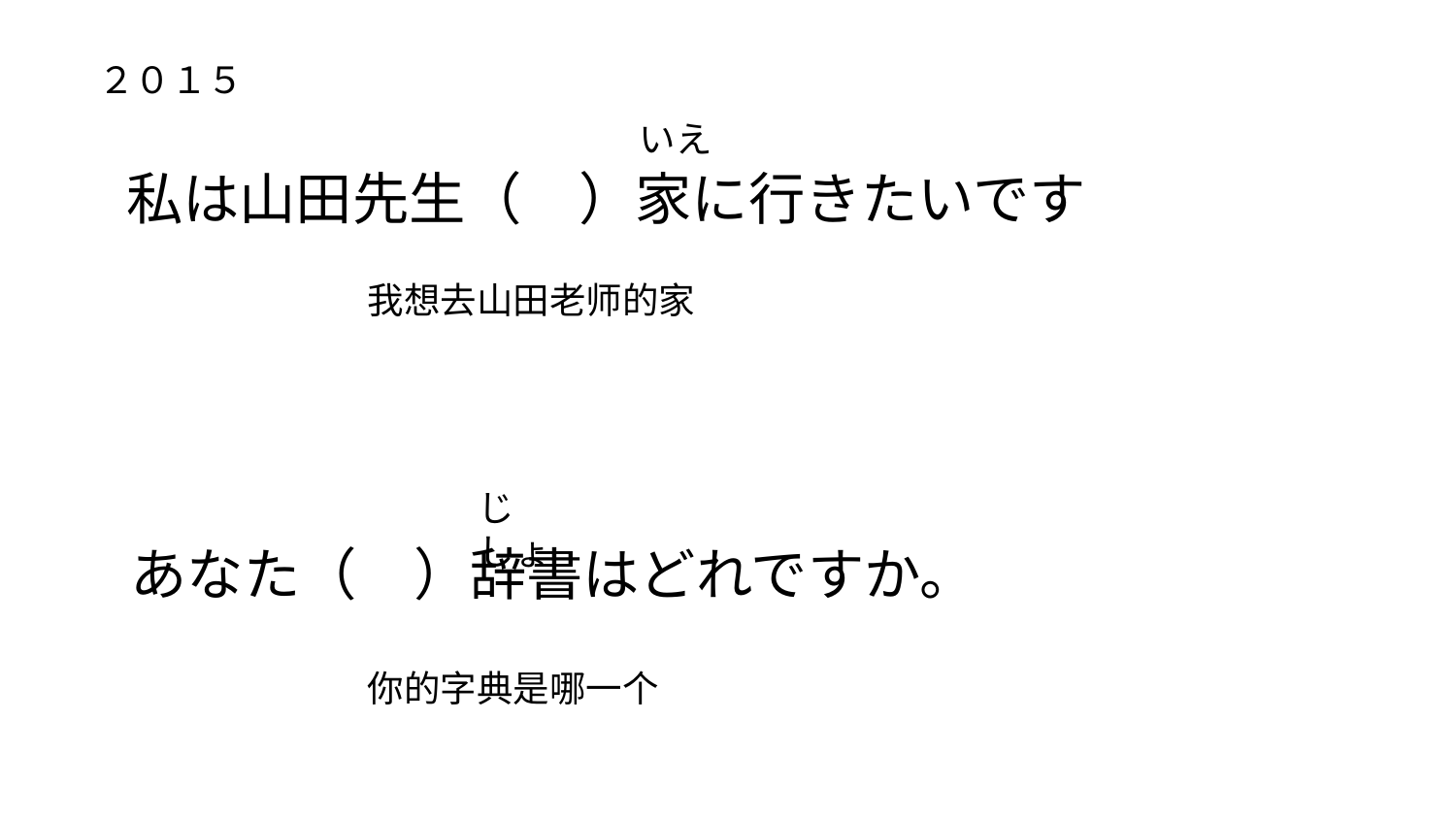

２０１５
いえ
私は山田先生（　）家に行きたいです
我想去山田老师的家
じしょ
あなた（　）辞書はどれですか。
你的字典是哪一个